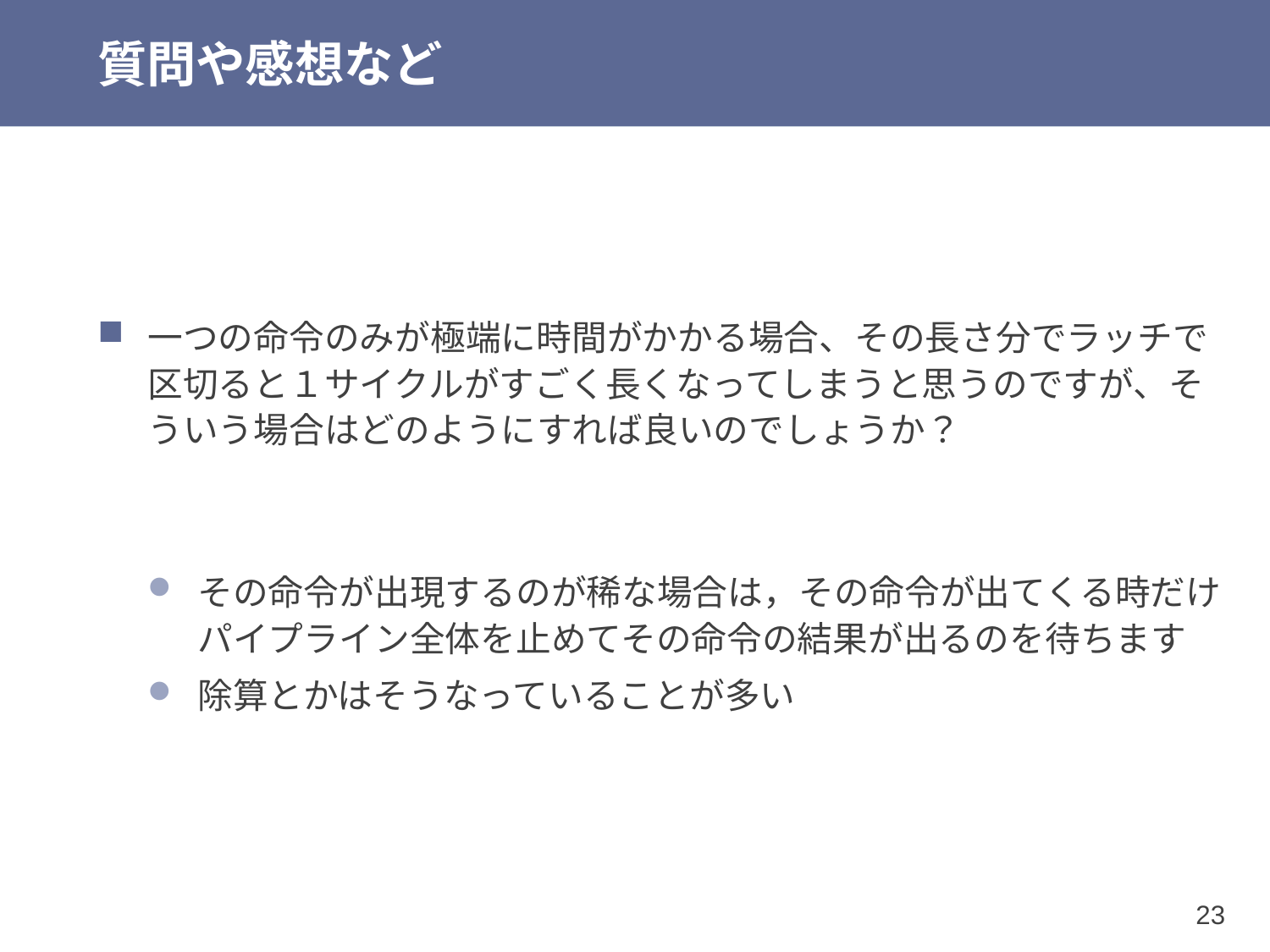

# 質問や感想など
一つの命令のみが極端に時間がかかる場合、その長さ分でラッチで区切ると１サイクルがすごく長くなってしまうと思うのですが、そういう場合はどのようにすれば良いのでしょうか？

その命令が出現するのが稀な場合は，その命令が出てくる時だけパイプライン全体を止めてその命令の結果が出るのを待ちます
除算とかはそうなっていることが多い